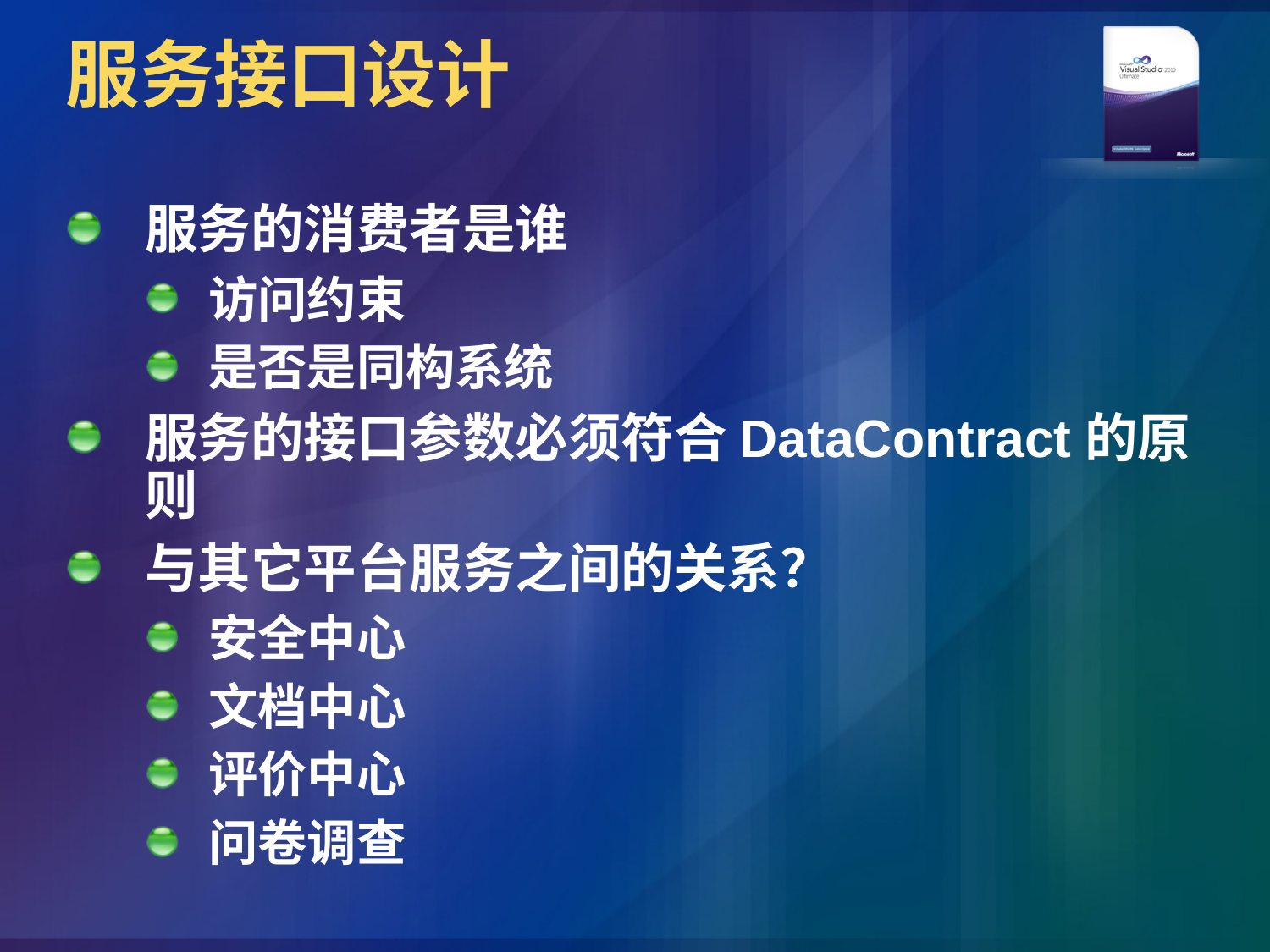

# 服务接口设计
服务的消费者是谁
访问约束
是否是同构系统
服务的接口参数必须符合DataContract的原则
与其它平台服务之间的关系？
安全中心
文档中心
评价中心
问卷调查